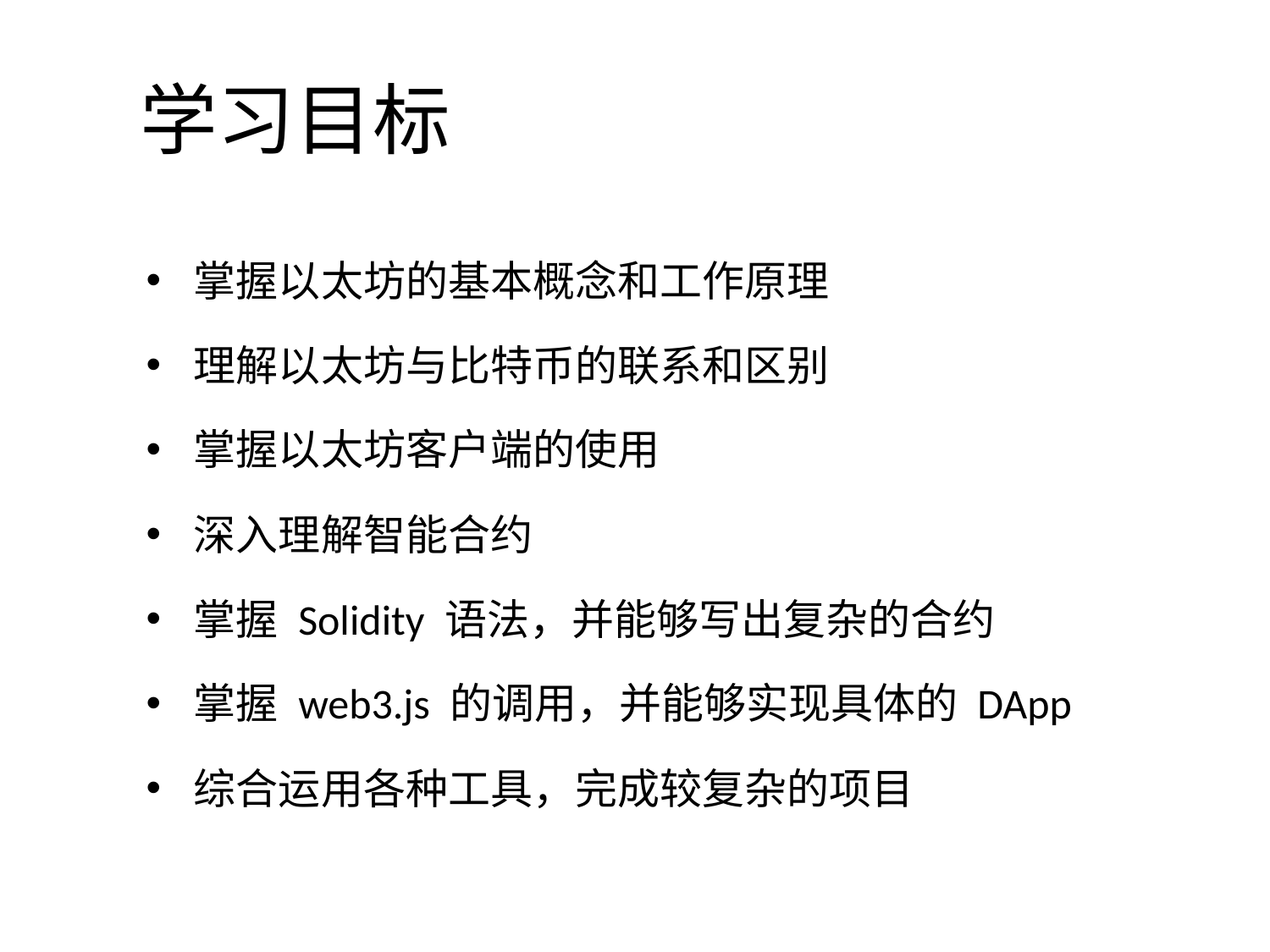

# 学习目标
掌握以太坊的基本概念和工作原理
理解以太坊与比特币的联系和区别
掌握以太坊客户端的使用
深入理解智能合约
掌握 Solidity 语法，并能够写出复杂的合约
掌握 web3.js 的调用，并能够实现具体的 DApp
综合运用各种工具，完成较复杂的项目